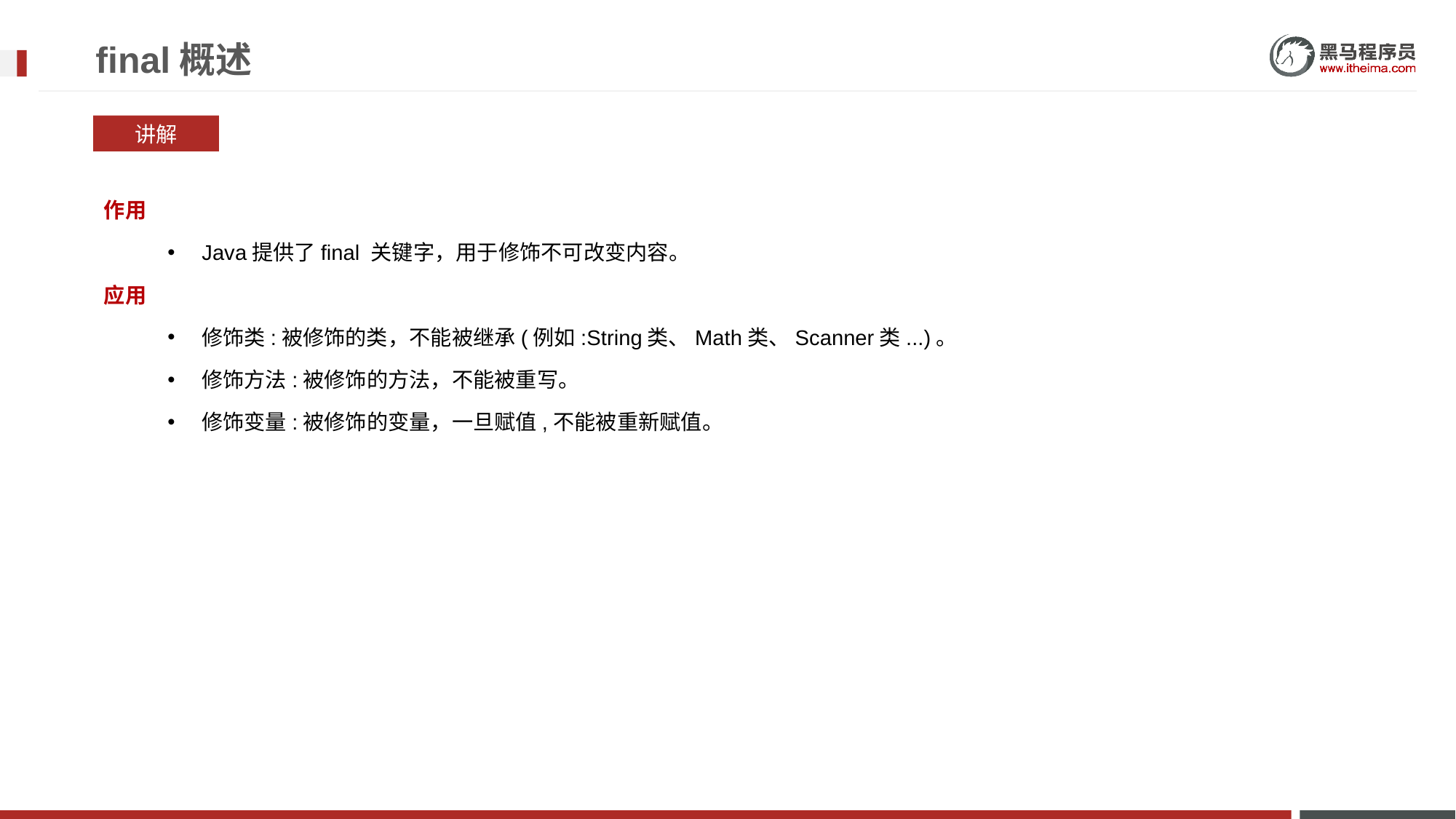

# final概述
讲解
作用
Java提供了final 关键字，用于修饰不可改变内容。
应用
修饰类:被修饰的类，不能被继承(例如:String类、Math类、Scanner类...)。
修饰方法:被修饰的方法，不能被重写。
修饰变量:被修饰的变量，一旦赋值,不能被重新赋值。